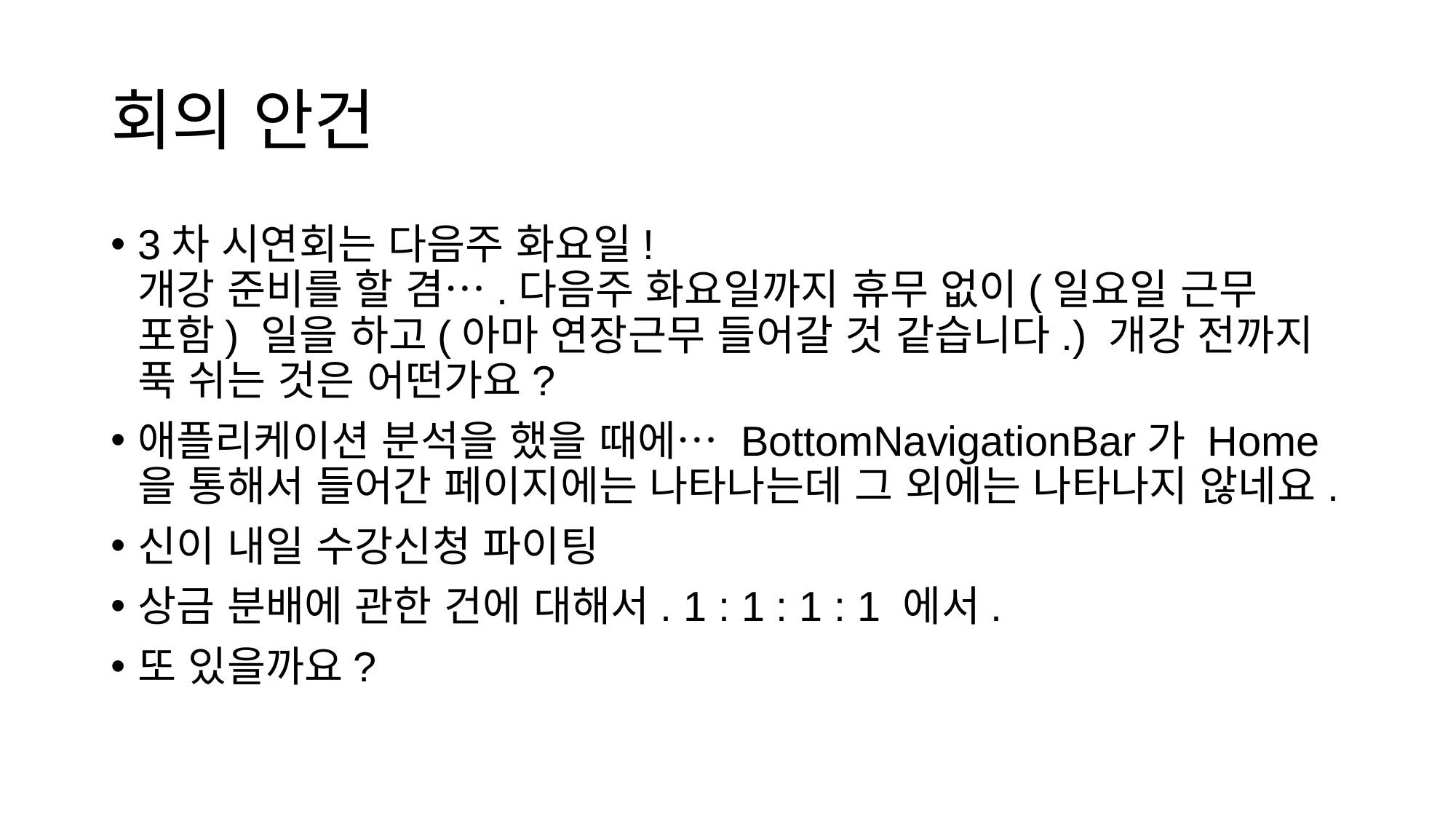

# 회의 안건
3차 시연회는 다음주 화요일!
개강 준비를 할 겸….다음주 화요일까지 휴무 없이(일요일 근무 포함) 일을 하고(아마 연장근무 들어갈 것 같습니다.) 개강 전까지 푹 쉬는 것은 어떤가요?
애플리케이션 분석을 했을 때에… BottomNavigationBar가 Home을 통해서 들어간 페이지에는 나타나는데 그 외에는 나타나지 않네요.
신이 내일 수강신청 파이팅
상금 분배에 관한 건에 대해서. 1 : 1 : 1 : 1 에서.
또 있을까요?